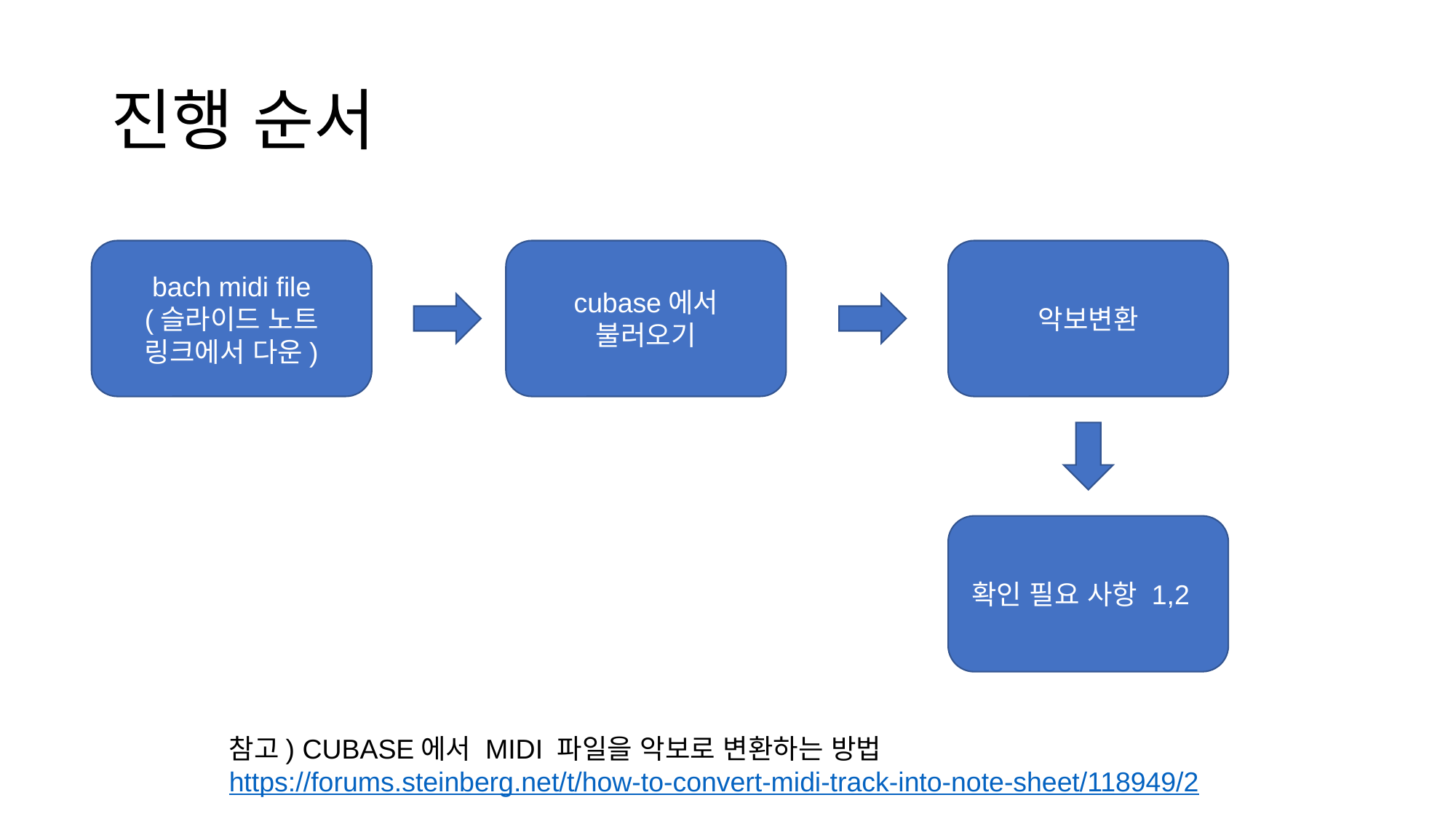

# 진행 순서
bach midi file
(슬라이드 노트 링크에서 다운)
cubase에서 불러오기
악보변환

확인 필요 사항 1,2
참고) CUBASE에서 MIDI 파일을 악보로 변환하는 방법
https://forums.steinberg.net/t/how-to-convert-midi-track-into-note-sheet/118949/2